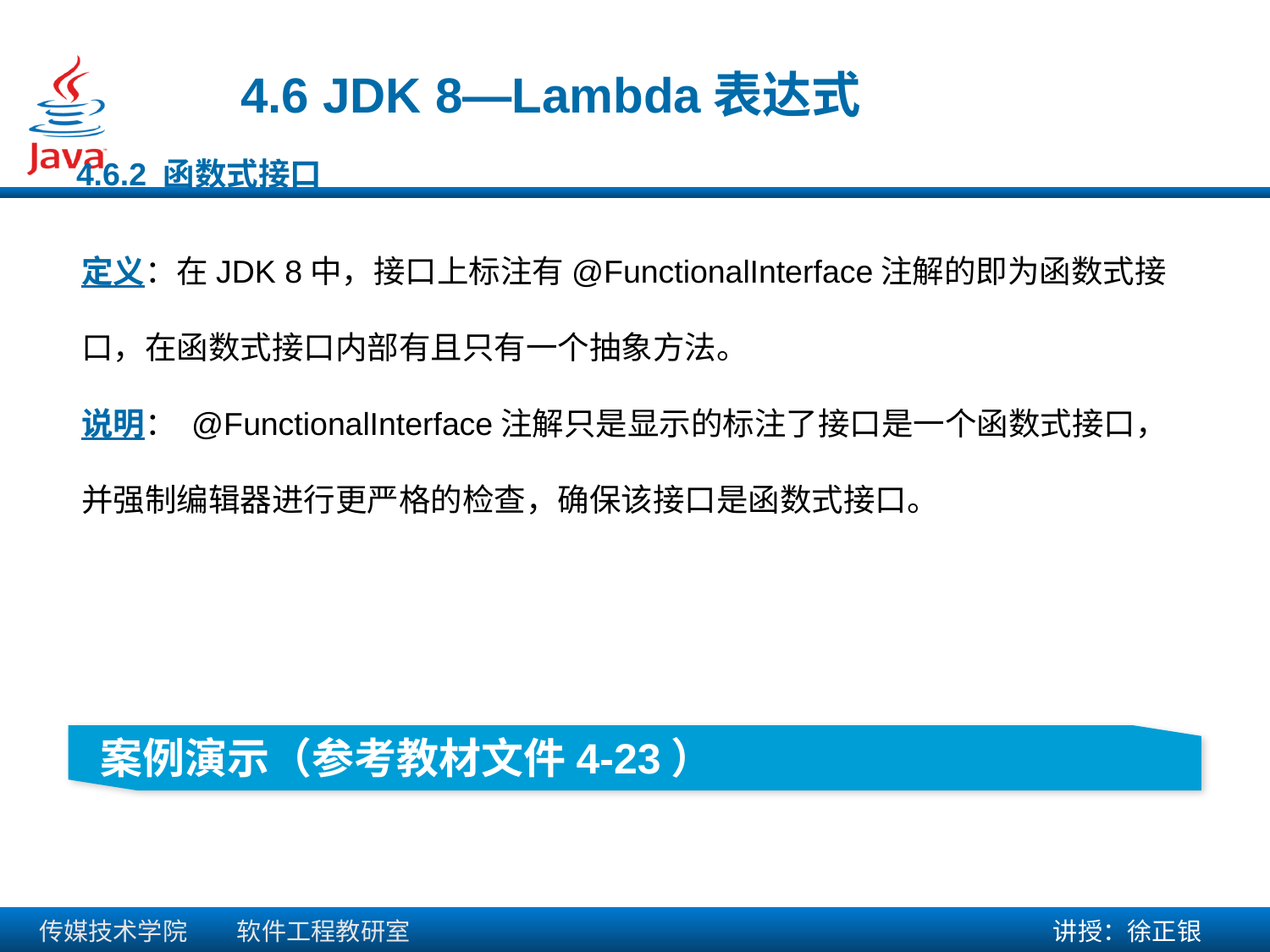

4.6 JDK 8—Lambda表达式
4.6.2 函数式接口
定义：在JDK 8中，接口上标注有@FunctionalInterface注解的即为函数式接口，在函数式接口内部有且只有一个抽象方法。
说明： @FunctionalInterface注解只是显示的标注了接口是一个函数式接口，并强制编辑器进行更严格的检查，确保该接口是函数式接口。
 案例演示（参考教材文件4-23）